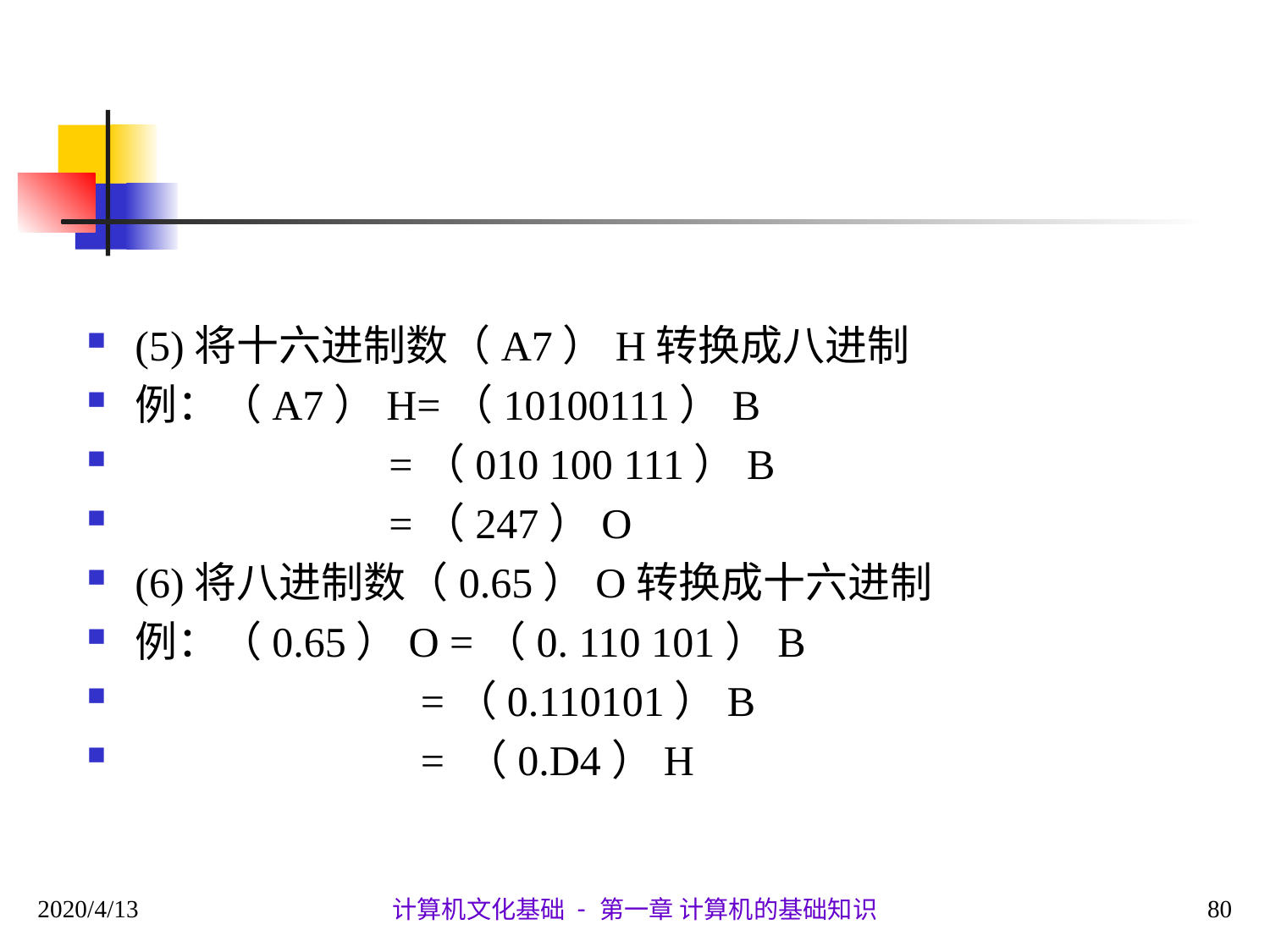

(5)将十六进制数（A7）H转换成八进制
例：（A7）H=（10100111）B
                        =（010 100 111）B
                        =（247）O
(6)将八进制数（0.65）O转换成十六进制
例：（0.65）O =（0. 110 101）B
                           =（0.110101）B
                           = （0.D4）H
2020/4/13
80
计算机文化基础 - 第一章 计算机的基础知识